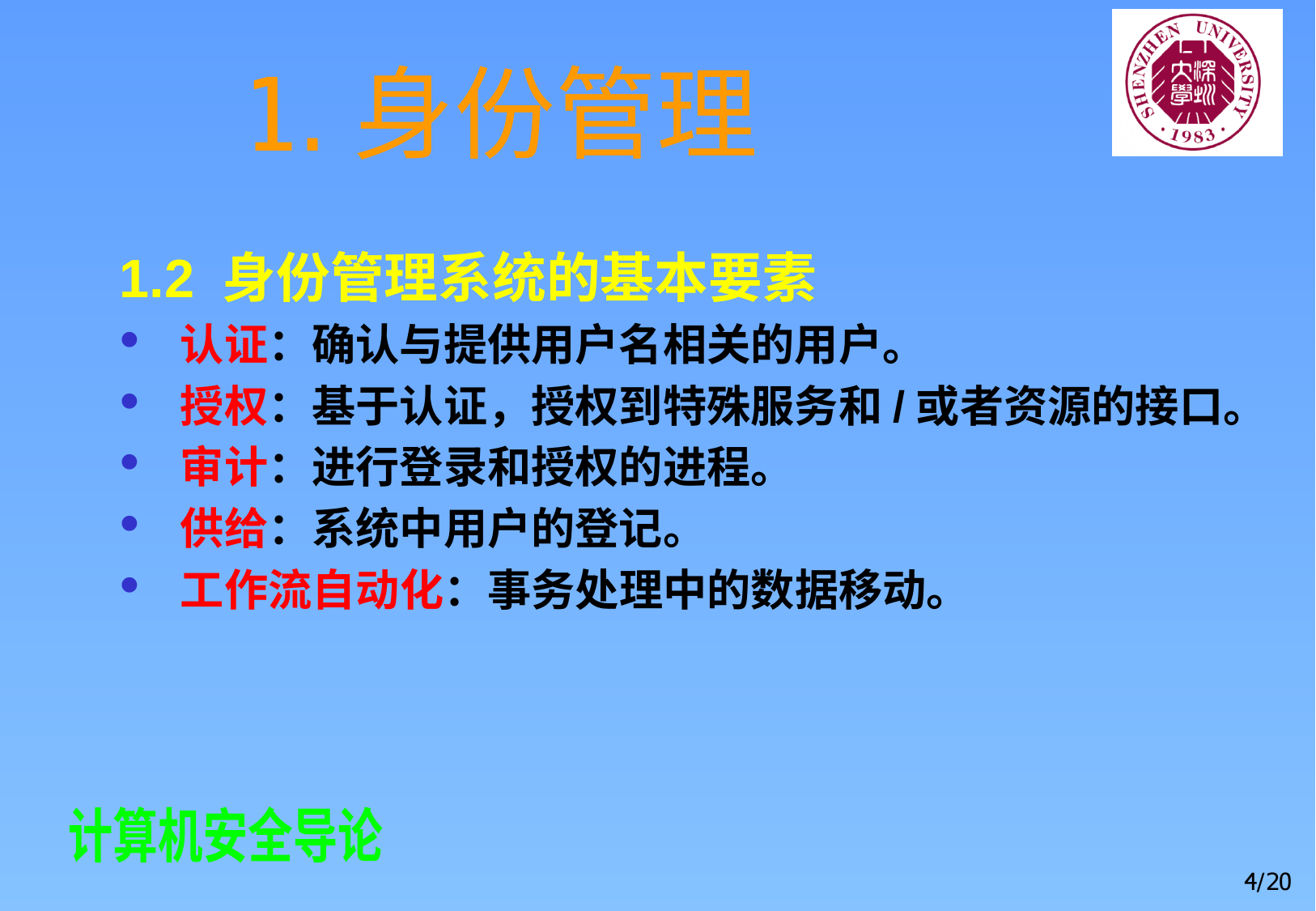

# 1.身份管理
1.2 身份管理系统的基本要素
认证：确认与提供用户名相关的用户。
授权：基于认证，授权到特殊服务和/或者资源的接口。
审计：进行登录和授权的进程。
供给：系统中用户的登记。
工作流自动化：事务处理中的数据移动。
4/20